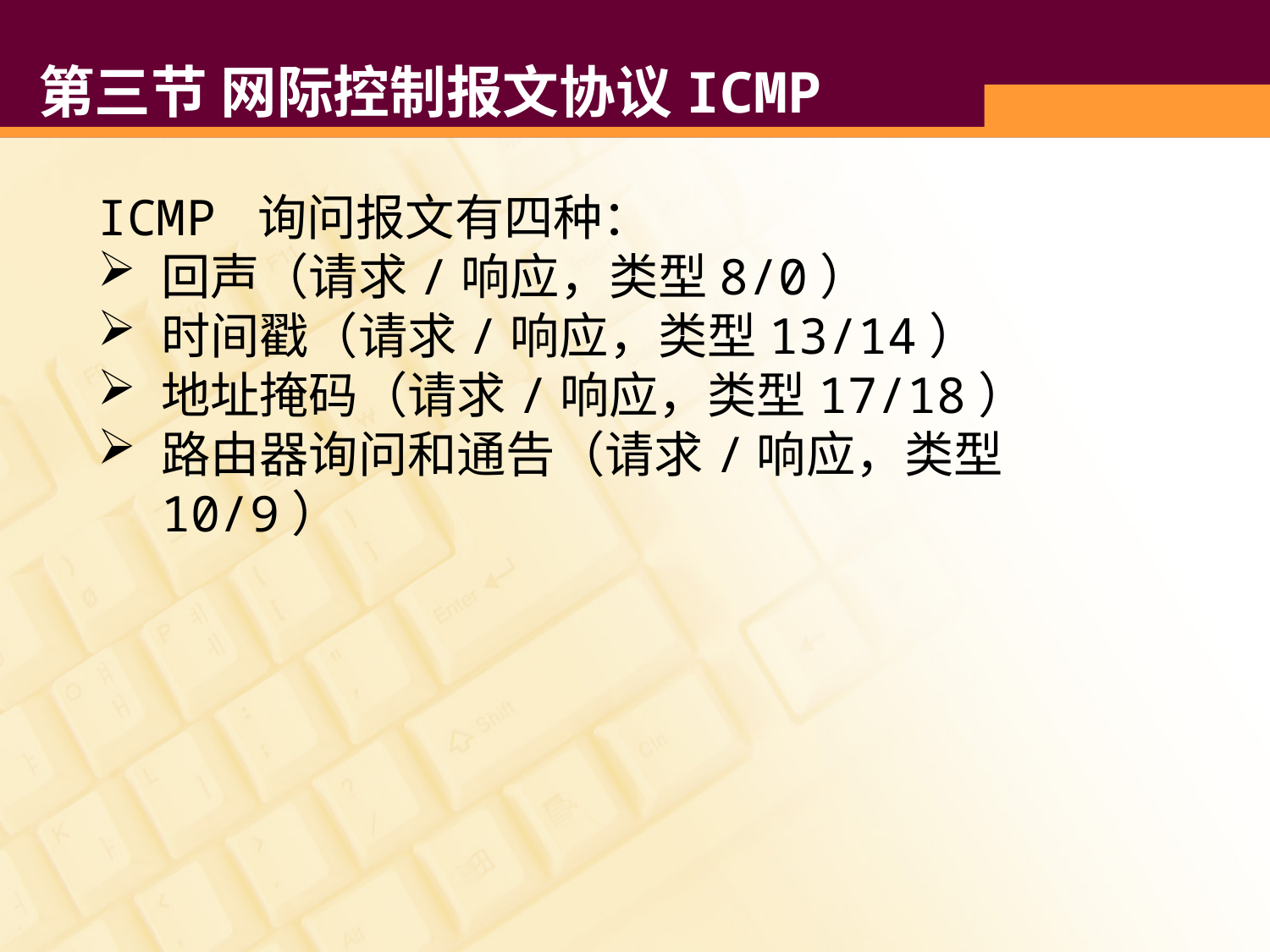

# 第三节 网际控制报文协议ICMP
ICMP 询问报文有四种：
回声（请求/响应，类型8/0）
时间戳（请求/响应，类型13/14）
地址掩码（请求/响应，类型17/18）
路由器询问和通告（请求/响应，类型10/9）